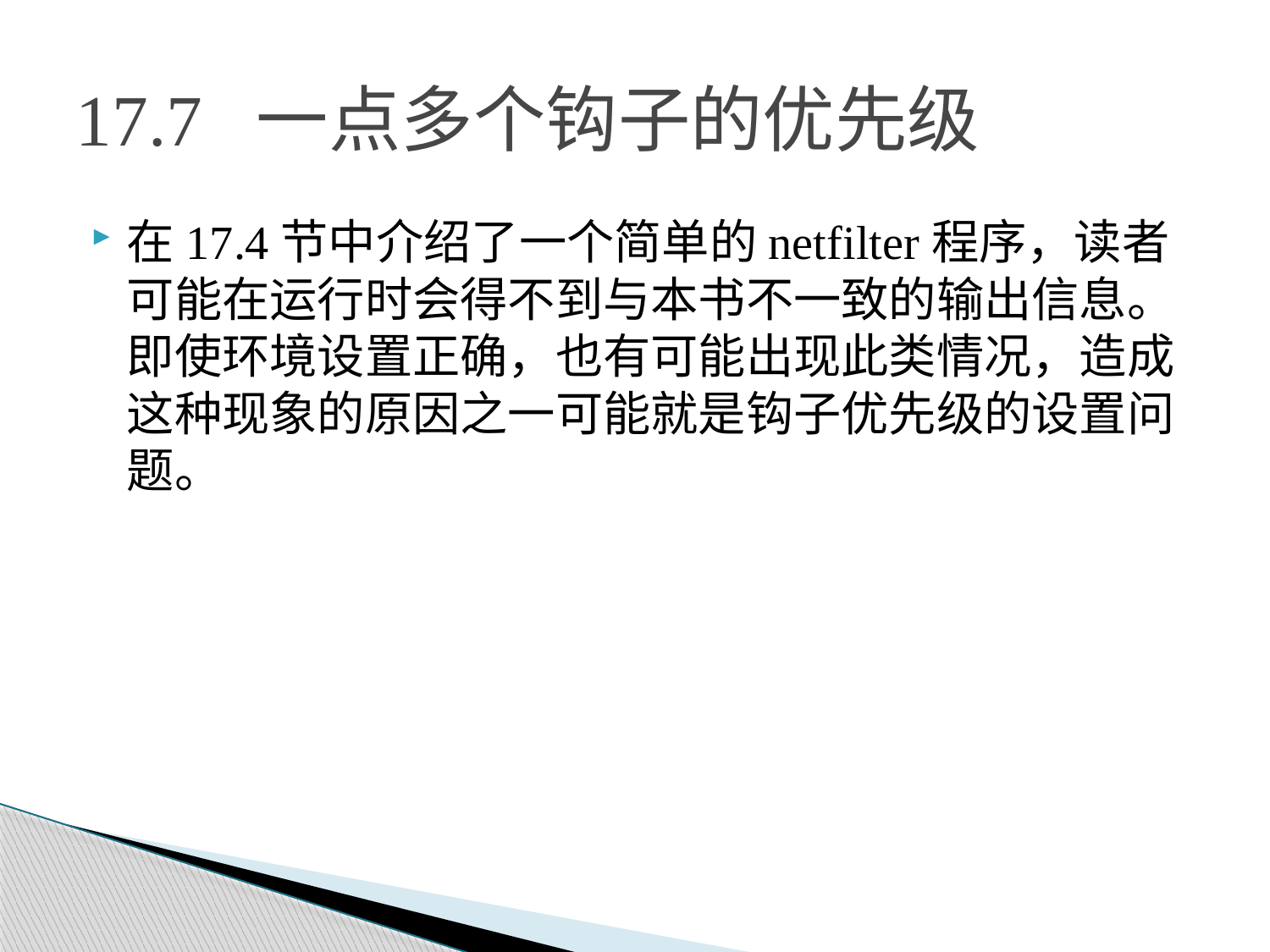

# 17.7  一点多个钩子的优先级
在17.4节中介绍了一个简单的netfilter程序，读者可能在运行时会得不到与本书不一致的输出信息。即使环境设置正确，也有可能出现此类情况，造成这种现象的原因之一可能就是钩子优先级的设置问题。